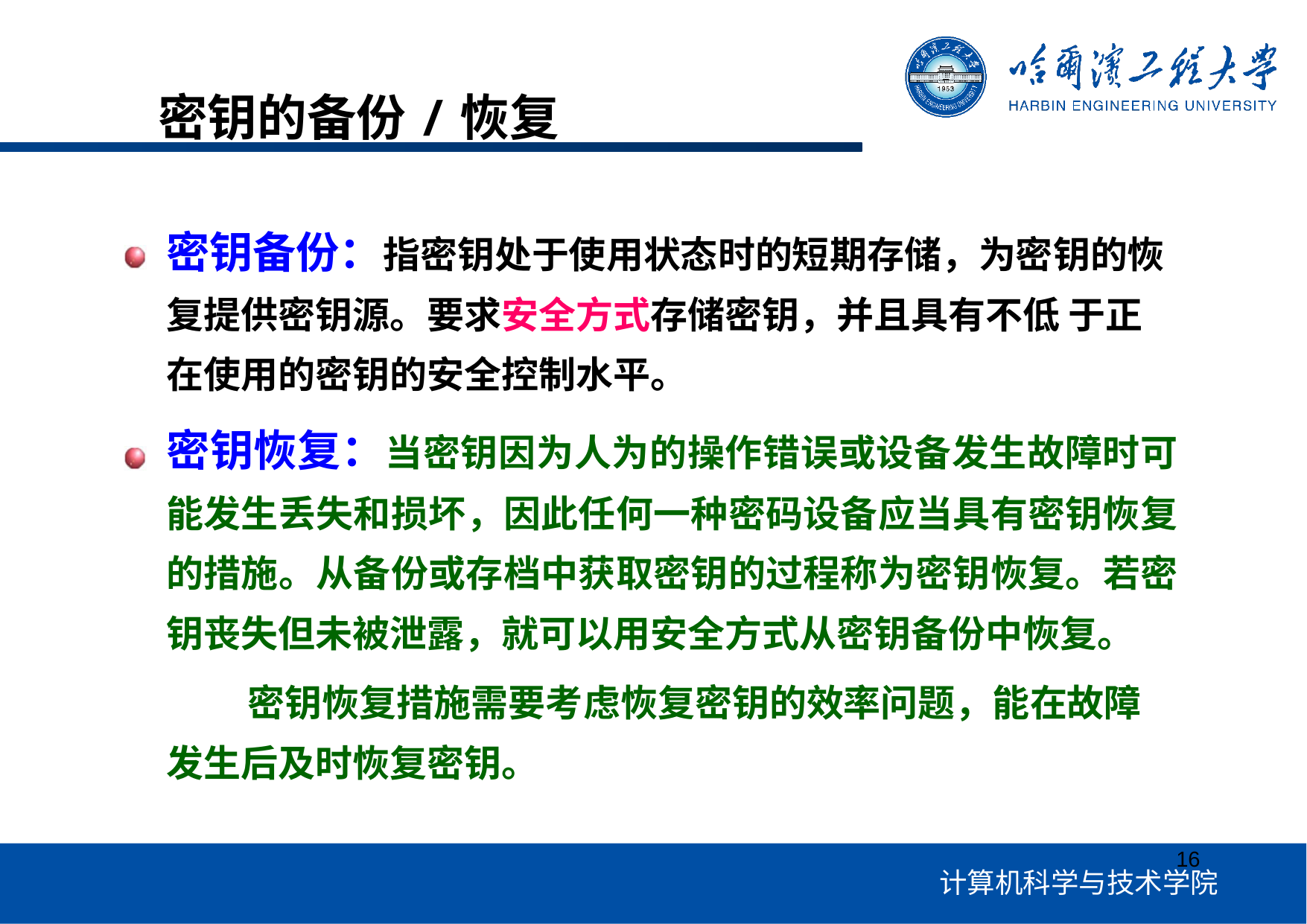

密钥的备份/恢复
密钥备份：指密钥处于使用状态时的短期存储，为密钥的恢 复提供密钥源。要求安全方式存储密钥，并且具有不低 于正 在使用的密钥的安全控制水平。
密钥恢复：当密钥因为人为的操作错误或设备发生故障时可 能发生丢失和损坏，因此任何一种密码设备应当具有密钥恢复 的措施。从备份或存档中获取密钥的过程称为密钥恢复。若密 钥丧失但未被泄露，就可以用安全方式从密钥备份中恢复。
密钥恢复措施需要考虑恢复密钥的效率问题，能在故障 发生后及时恢复密钥。

16